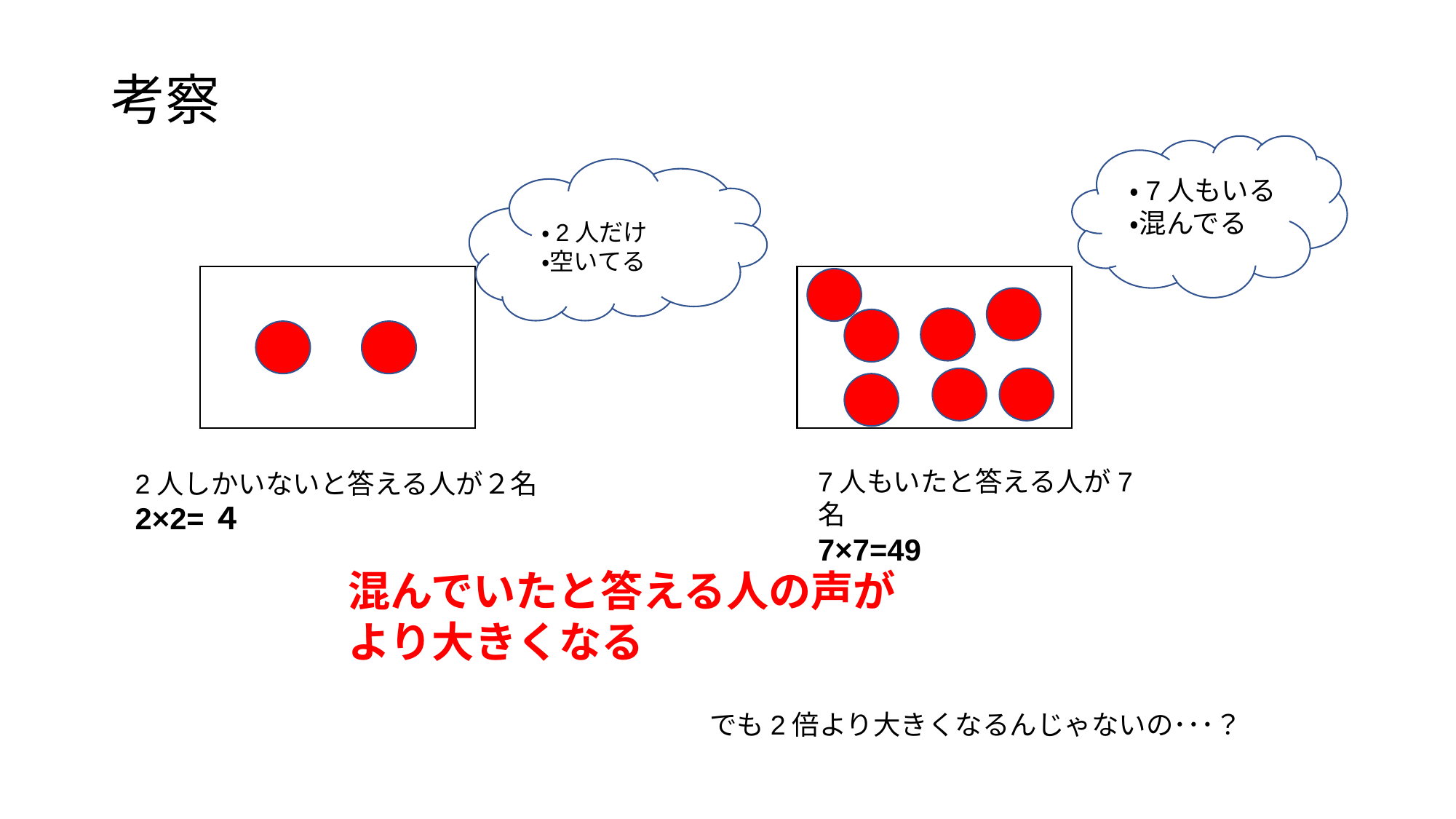

# 考察

・7人もいる
・混んでる
・2人だけ
・空いてる

7人もいたと答える人が7名
7×7=49
2人しかいないと答える人が２名
2×2=４
混んでいたと答える人の声がより大きくなる
でも2倍より大きくなるんじゃないの･･･？